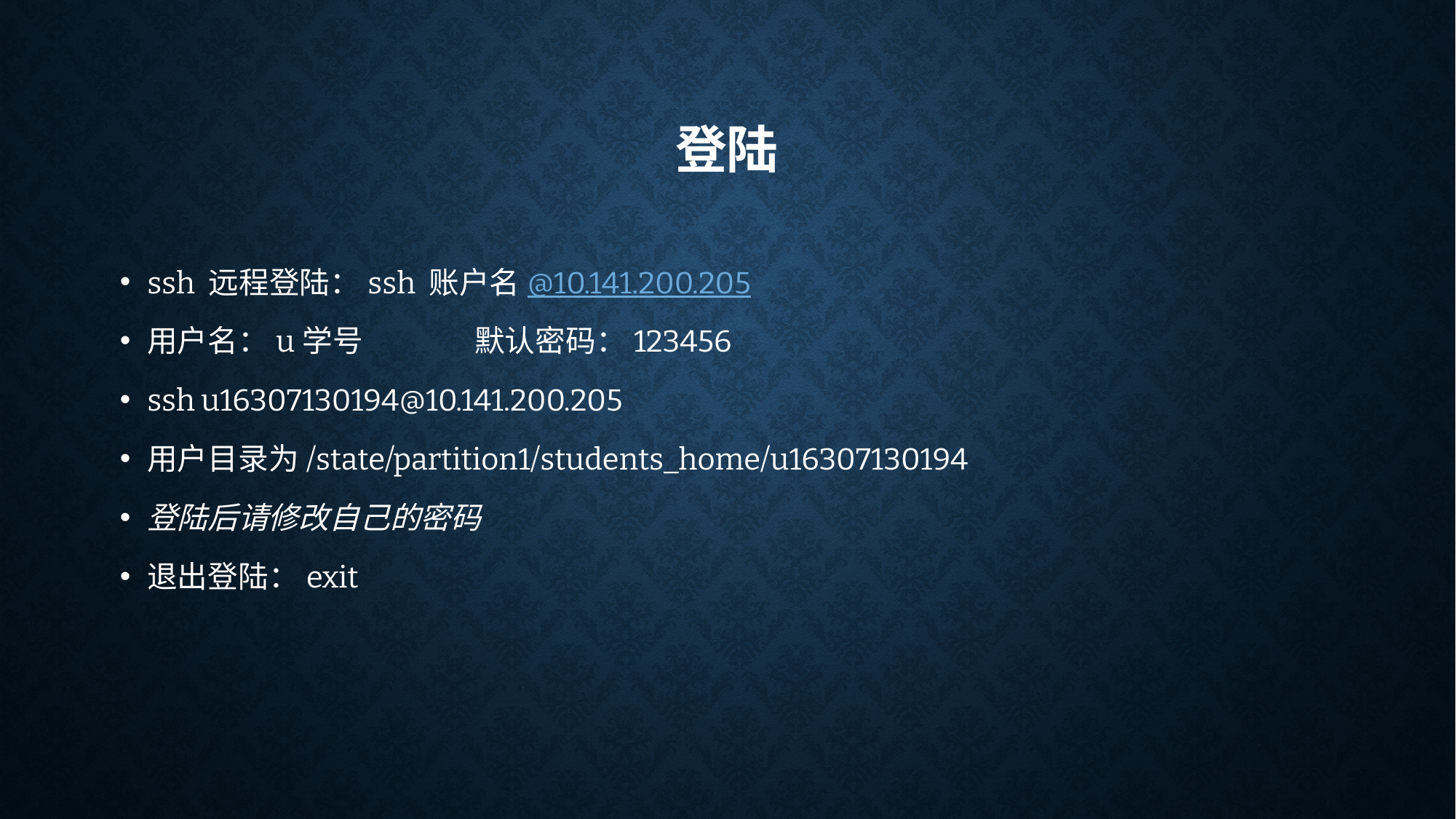

# 登陆
ssh 远程登陆：ssh 账户名@10.141.200.205
用户名：u学号 	默认密码：123456
ssh u16307130194@10.141.200.205
用户目录为/state/partition1/students_home/u16307130194
登陆后请修改自己的密码
退出登陆：exit